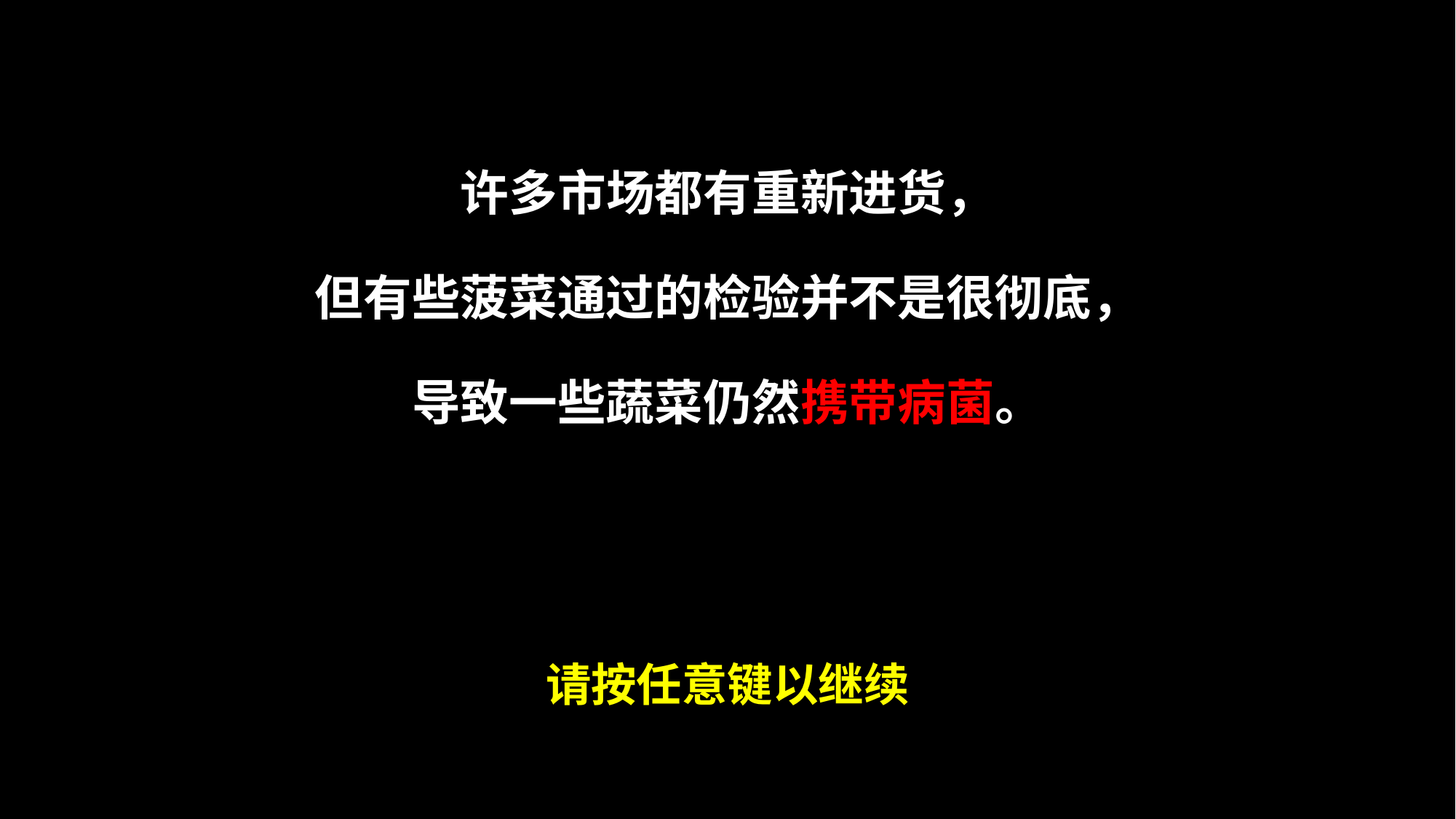

# 许多市场都有重新进货， 但有些菠菜通过的检验并不是很彻底， 导致一些蔬菜仍然携带病菌。
请按任意键以继续